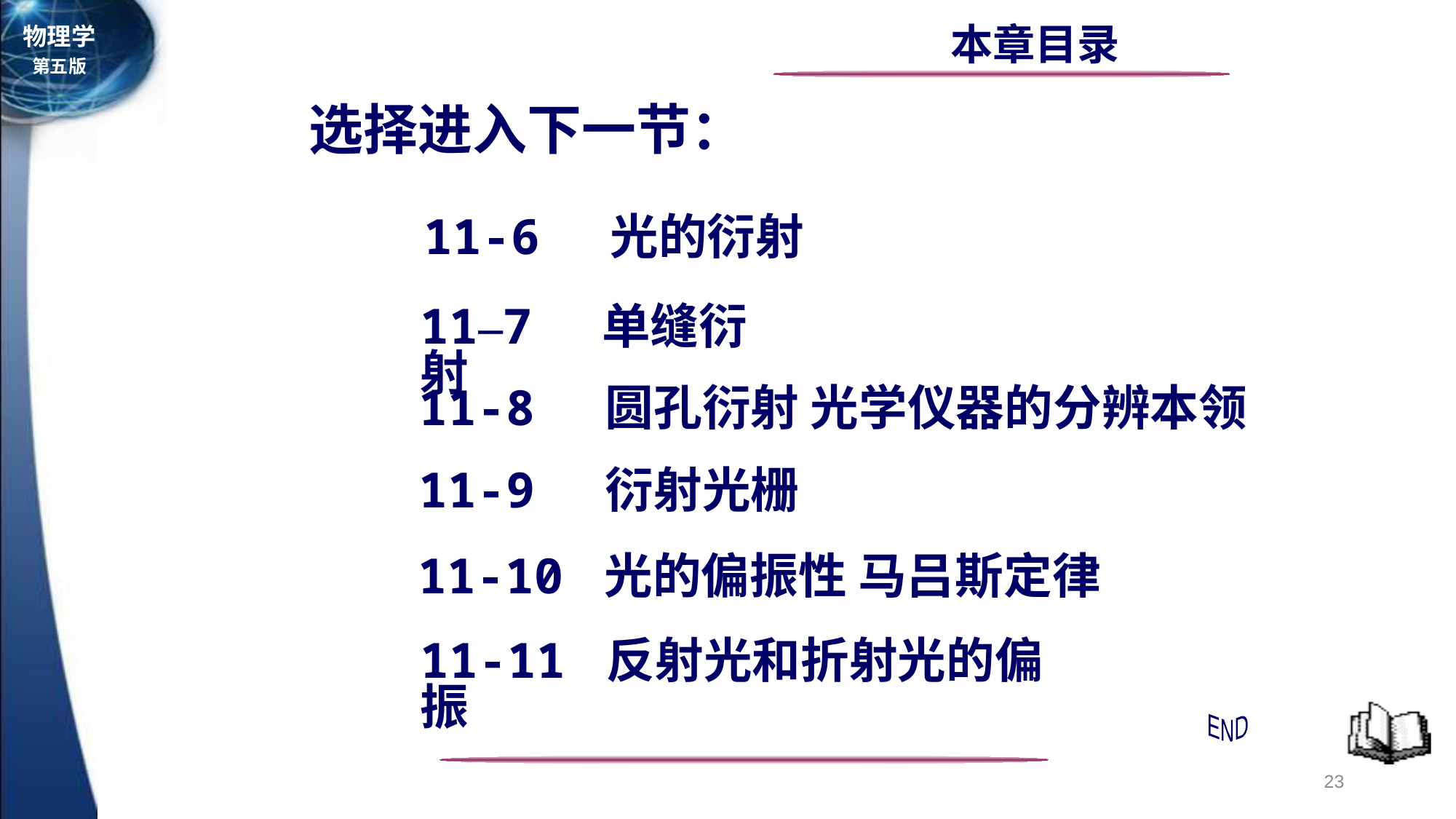

本章目录

选择进入下一节：
 11-6  光的衍射
11–7  单缝衍射
11-8  圆孔衍射 光学仪器的分辨本领
11-9  衍射光栅
11-10 光的偏振性 马吕斯定律
11-11 反射光和折射光的偏振
END
23